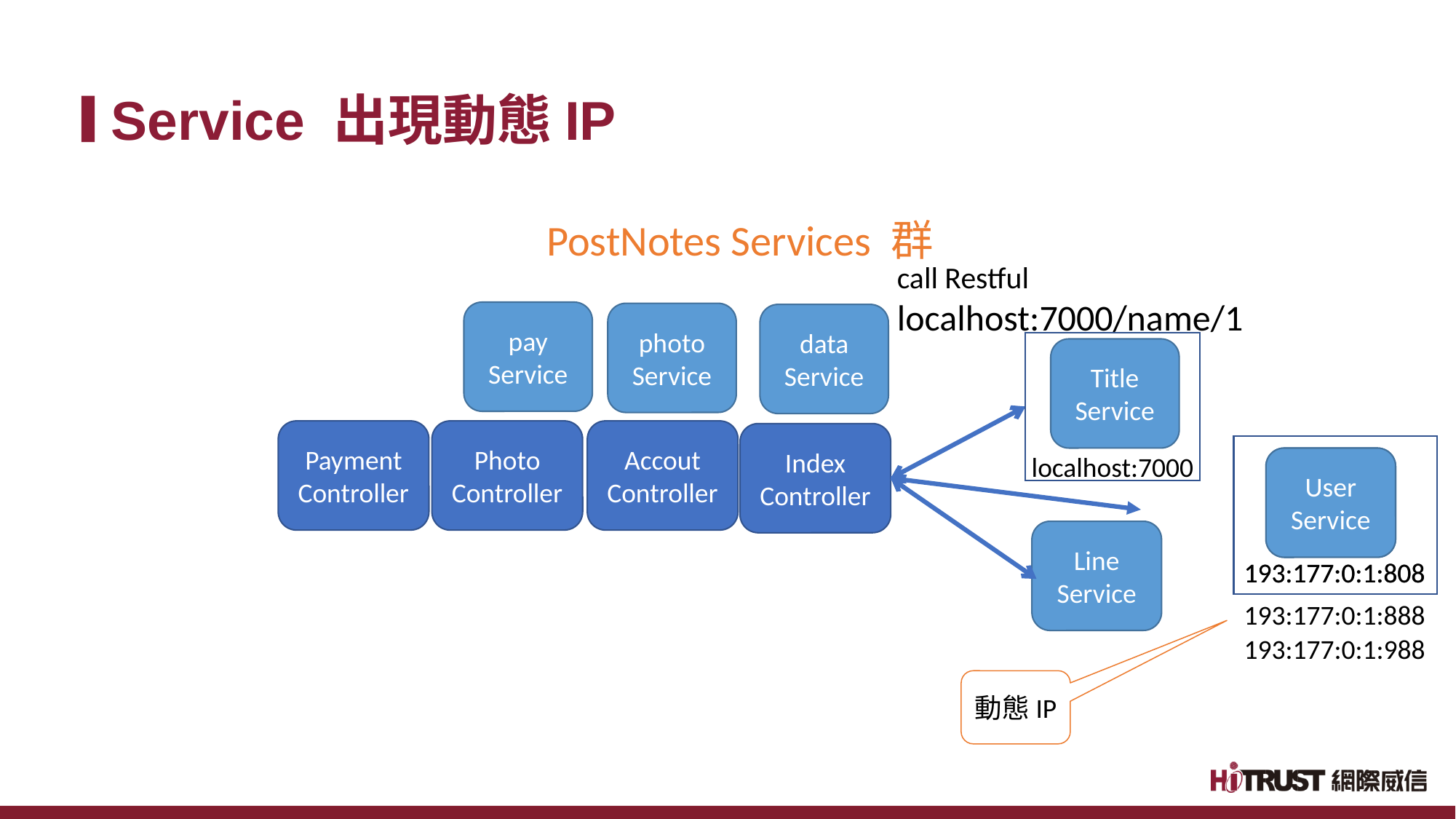

# Service 出現動態IP

PostNotes Services 群
call Restful
localhost:7000/name/1
pay Service
photo Service
data
Service

Title Service
Payment Controller
Photo Controller
Accout Controller
Index Controller

localhost:7000
User
Service
User
Service
Line Service
193:177:0:1:808
193.177:0:1:808
193:177:0:1:888
193:177:0:1:988

動態IP